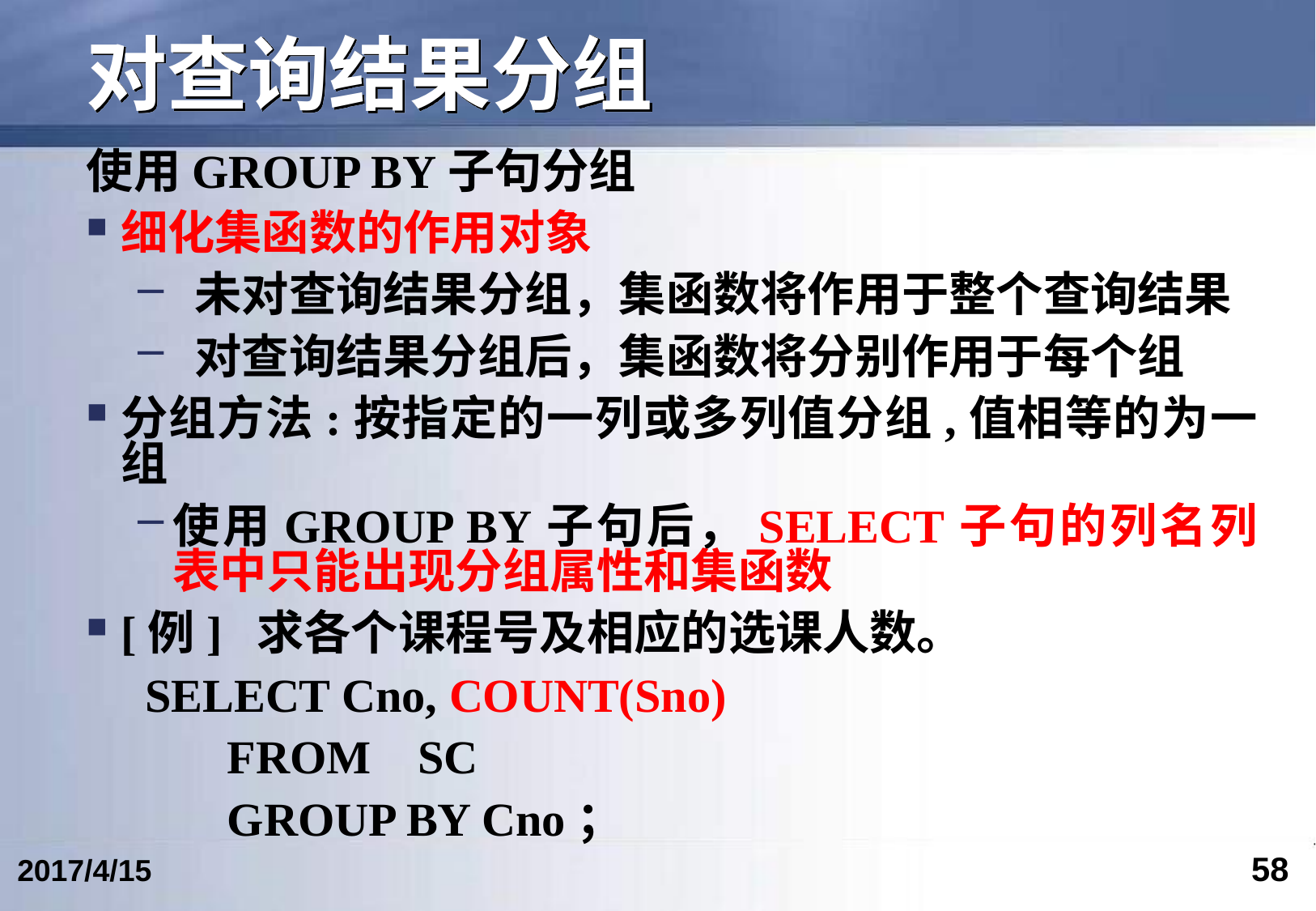

# 对查询结果分组
使用GROUP BY子句分组
细化集函数的作用对象
 未对查询结果分组，集函数将作用于整个查询结果
 对查询结果分组后，集函数将分别作用于每个组
分组方法:按指定的一列或多列值分组,值相等的为一组
使用GROUP BY子句后，SELECT子句的列名列表中只能出现分组属性和集函数
[例]  求各个课程号及相应的选课人数。
     SELECT Cno, COUNT(Sno)
            FROM    SC
            GROUP BY Cno；
58
2017/4/15